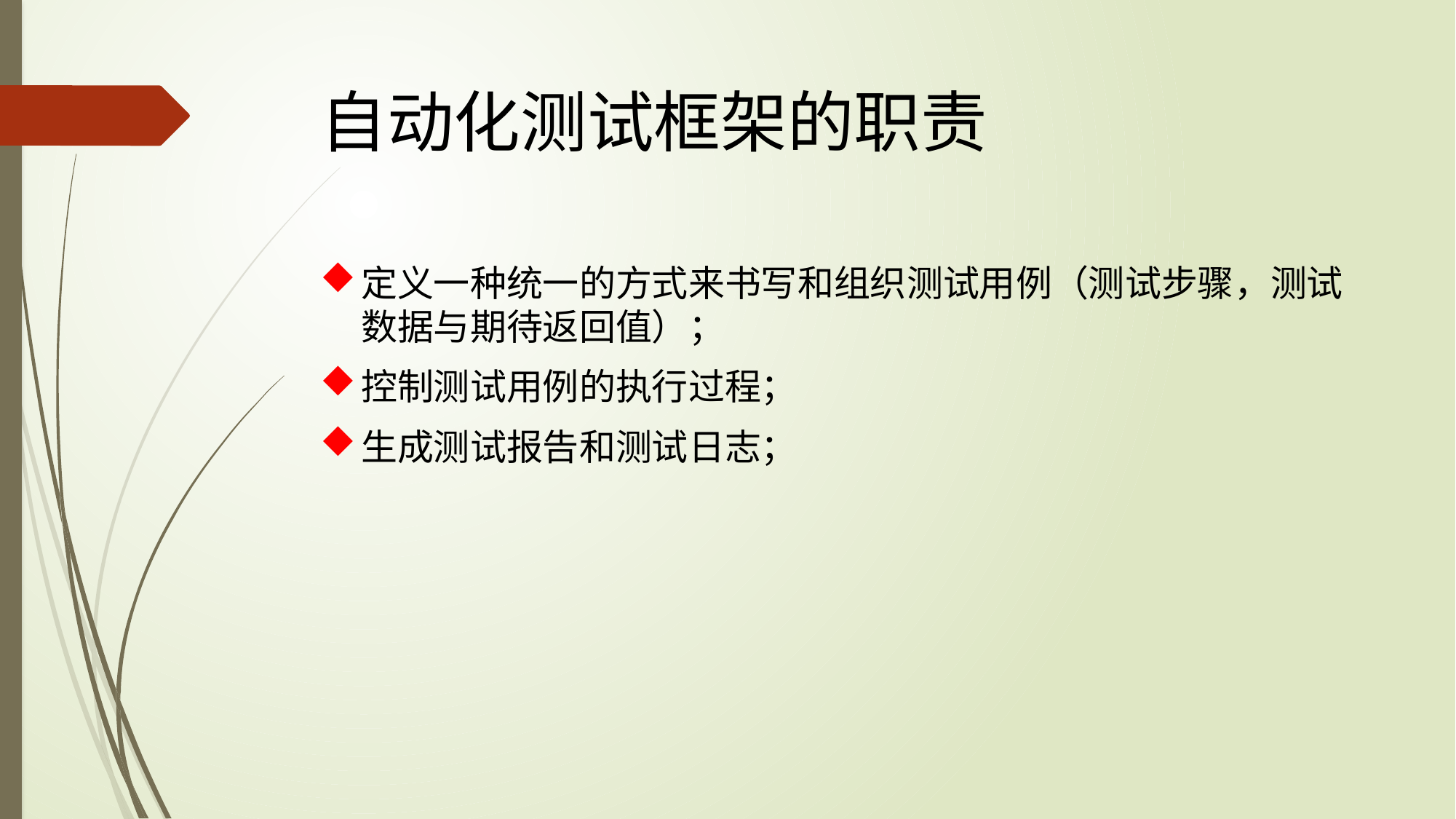

# 自动化测试框架的职责
定义一种统一的方式来书写和组织测试用例（测试步骤，测试数据与期待返回值）；
控制测试用例的执行过程；
生成测试报告和测试日志；